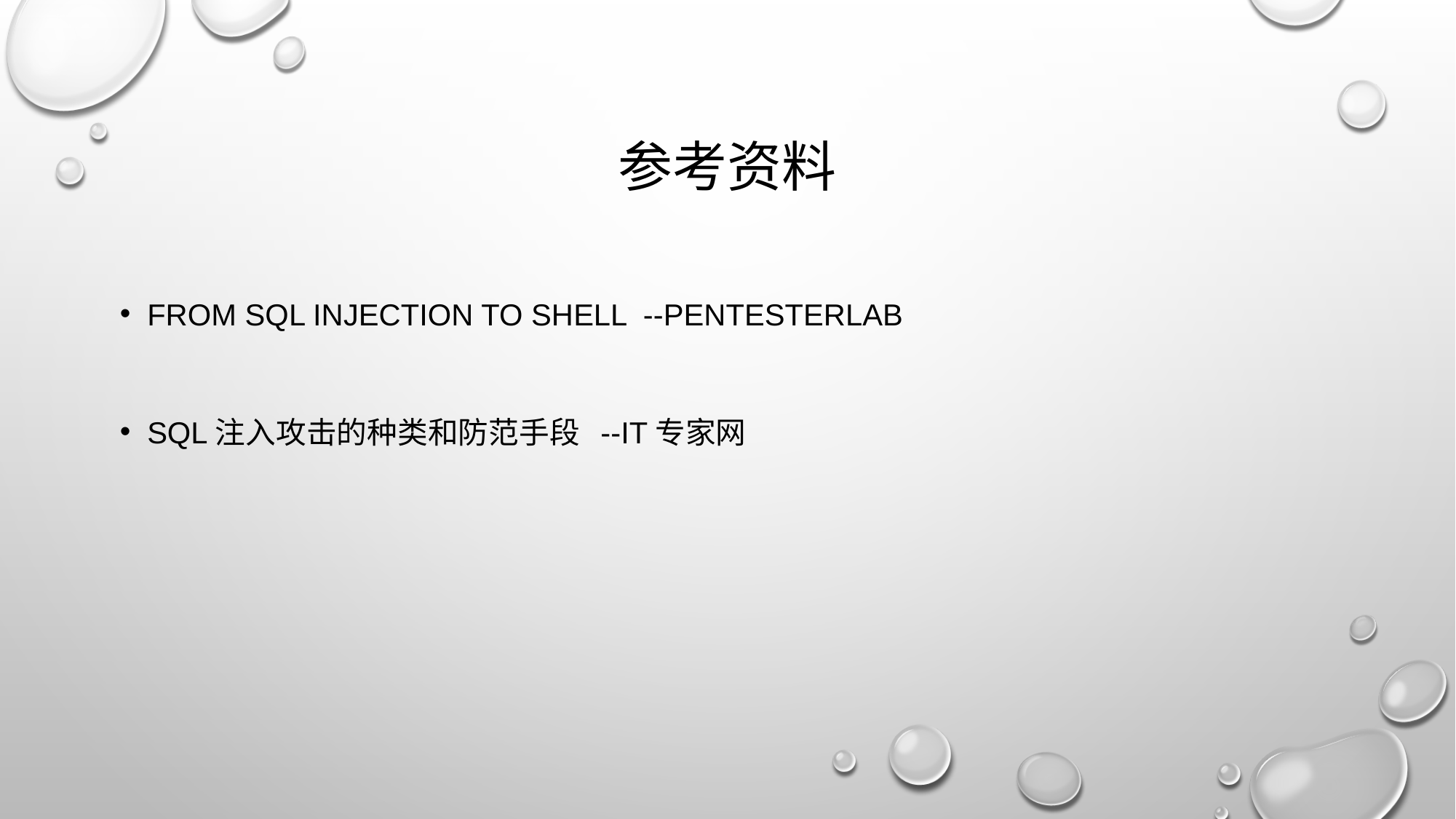

# 参考资料
From SQL Injection to Shell  --PentesterLab

SQL注入攻击的种类和防范手段  --IT专家网